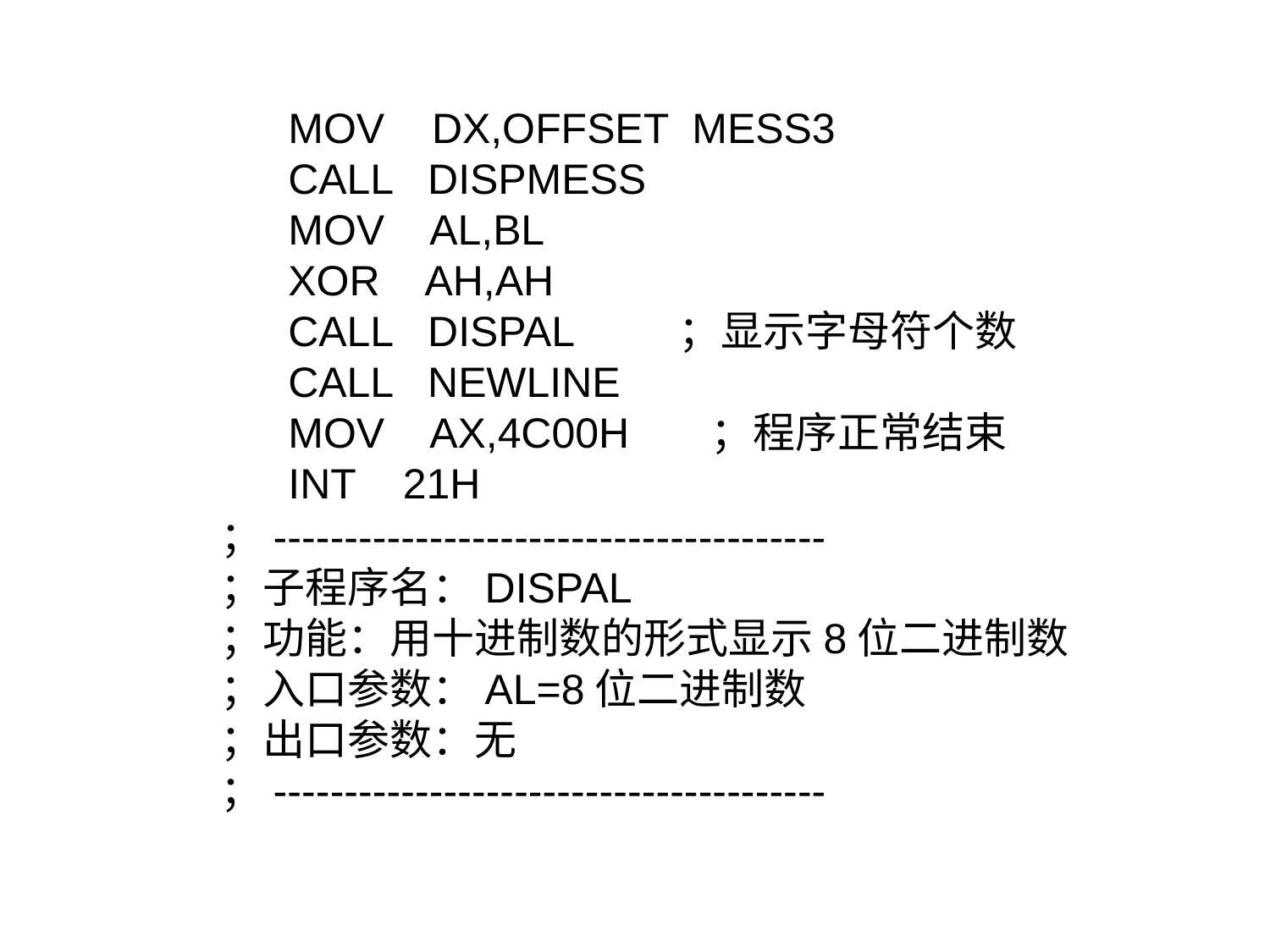

MOV    DX,OFFSET  MESS3
        CALL   DISPMESS
        MOV    AL,BL
        XOR    AH,AH
        CALL   DISPAL        ；显示字母符个数
        CALL   NEWLINE
        MOV    AX,4C00H      ；程序正常结束
        INT    21H
；---------------------------------------
；子程序名：DISPAL
；功能：用十进制数的形式显示8位二进制数
；入口参数：AL=8位二进制数
；出口参数：无
；---------------------------------------
71